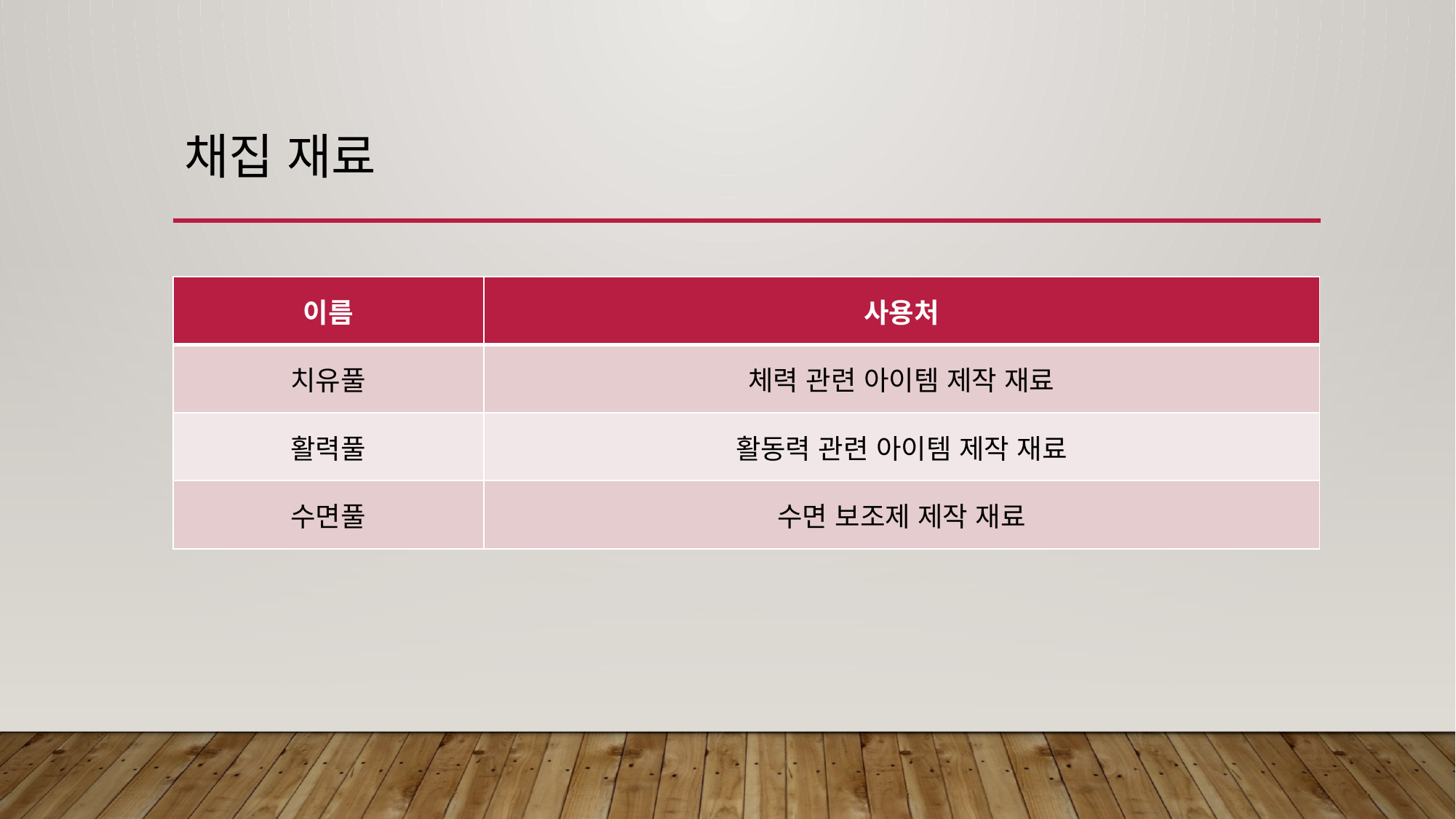

# 채집 재료
| 이름 | 사용처 |
| --- | --- |
| 치유풀 | 체력 관련 아이템 제작 재료 |
| 활력풀 | 활동력 관련 아이템 제작 재료 |
| 수면풀 | 수면 보조제 제작 재료 |